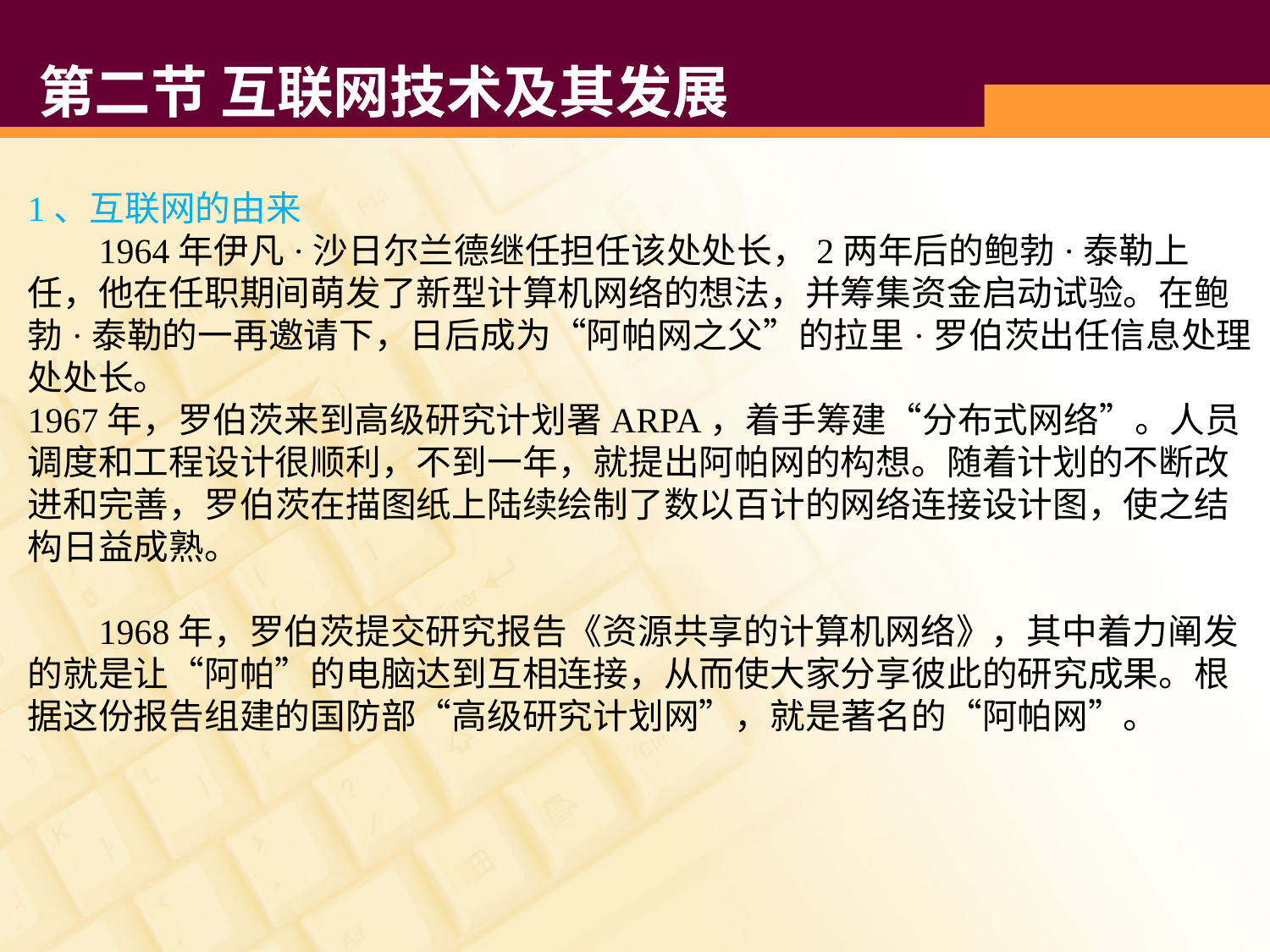

# 第二节 互联网技术及其发展
1、互联网的由来
        1964年伊凡·沙日尔兰德继任担任该处处长，2两年后的鲍勃·泰勒上任，他在任职期间萌发了新型计算机网络的想法，并筹集资金启动试验。在鲍勃·泰勒的一再邀请下，日后成为“阿帕网之父”的拉里·罗伯茨出任信息处理处处长。
1967年，罗伯茨来到高级研究计划署ARPA，着手筹建“分布式网络”。人员调度和工程设计很顺利，不到一年，就提出阿帕网的构想。随着计划的不断改进和完善，罗伯茨在描图纸上陆续绘制了数以百计的网络连接设计图，使之结构日益成熟。

        1968年，罗伯茨提交研究报告《资源共享的计算机网络》，其中着力阐发的就是让“阿帕”的电脑达到互相连接，从而使大家分享彼此的研究成果。根据这份报告组建的国防部“高级研究计划网”，就是著名的“阿帕网”。